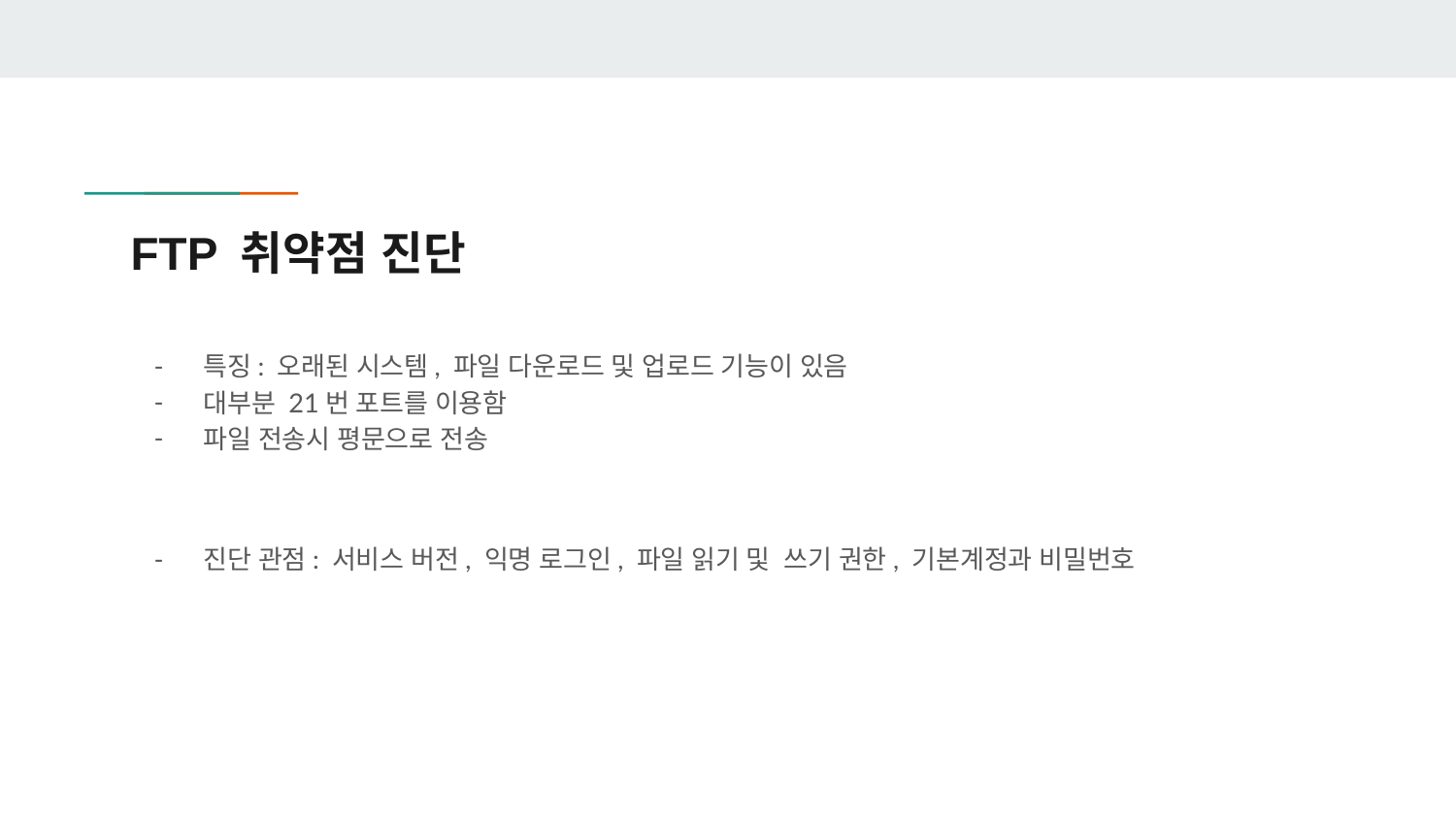

# FTP 취약점 진단
특징: 오래된 시스템, 파일 다운로드 및 업로드 기능이 있음
대부분 21번 포트를 이용함
파일 전송시 평문으로 전송

진단 관점: 서비스 버전, 익명 로그인, 파일 읽기 및  쓰기 권한, 기본계정과 비밀번호